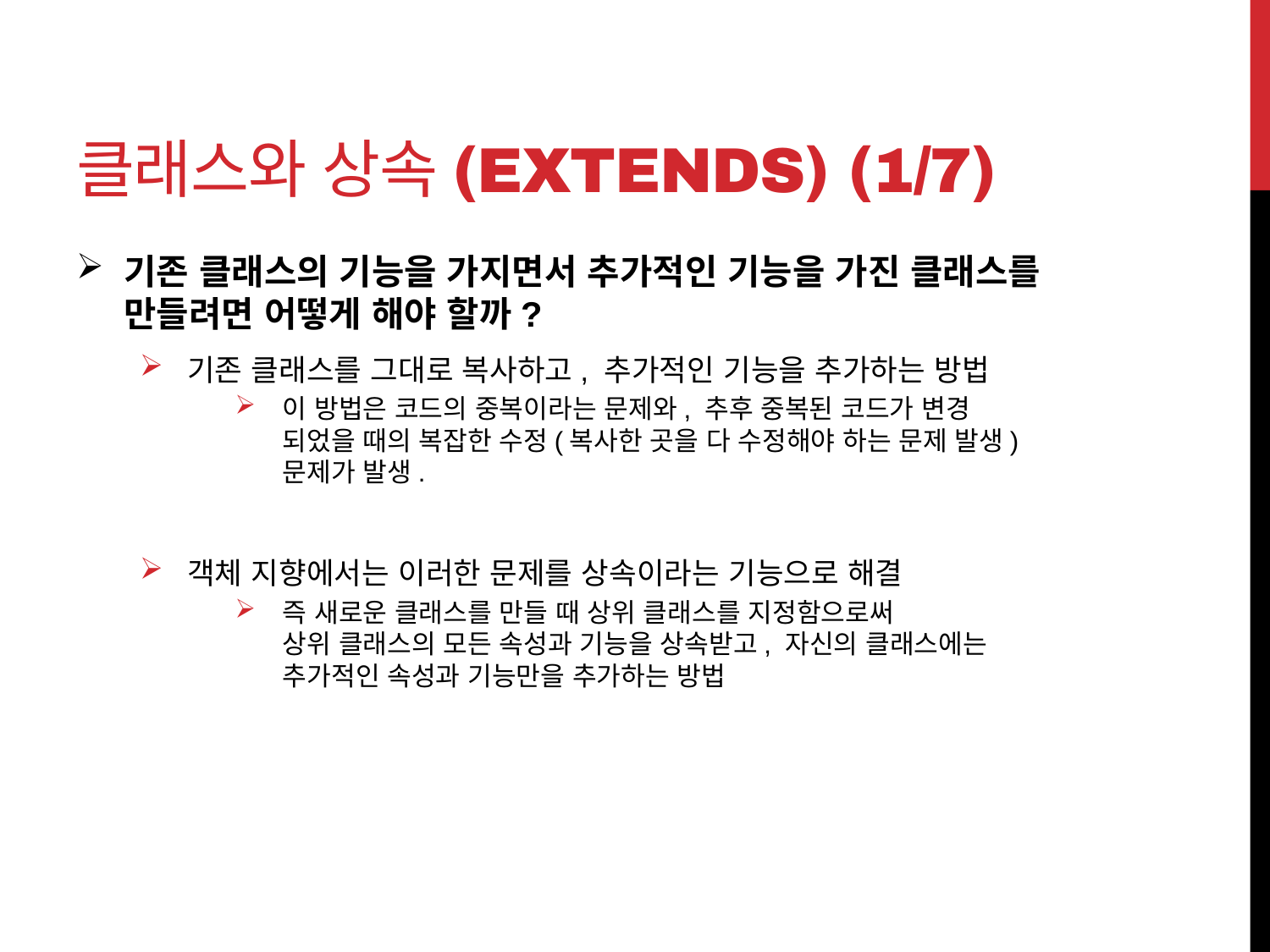

# 클래스와 상속(extends) (1/7)
기존 클래스의 기능을 가지면서 추가적인 기능을 가진 클래스를 만들려면 어떻게 해야 할까?
기존 클래스를 그대로 복사하고, 추가적인 기능을 추가하는 방법
이 방법은 코드의 중복이라는 문제와, 추후 중복된 코드가 변경
되었을 때의 복잡한 수정(복사한 곳을 다 수정해야 하는 문제 발생)
문제가 발생.

객체 지향에서는 이러한 문제를 상속이라는 기능으로 해결
즉 새로운 클래스를 만들 때 상위 클래스를 지정함으로써
상위 클래스의 모든 속성과 기능을 상속받고, 자신의 클래스에는
추가적인 속성과 기능만을 추가하는 방법